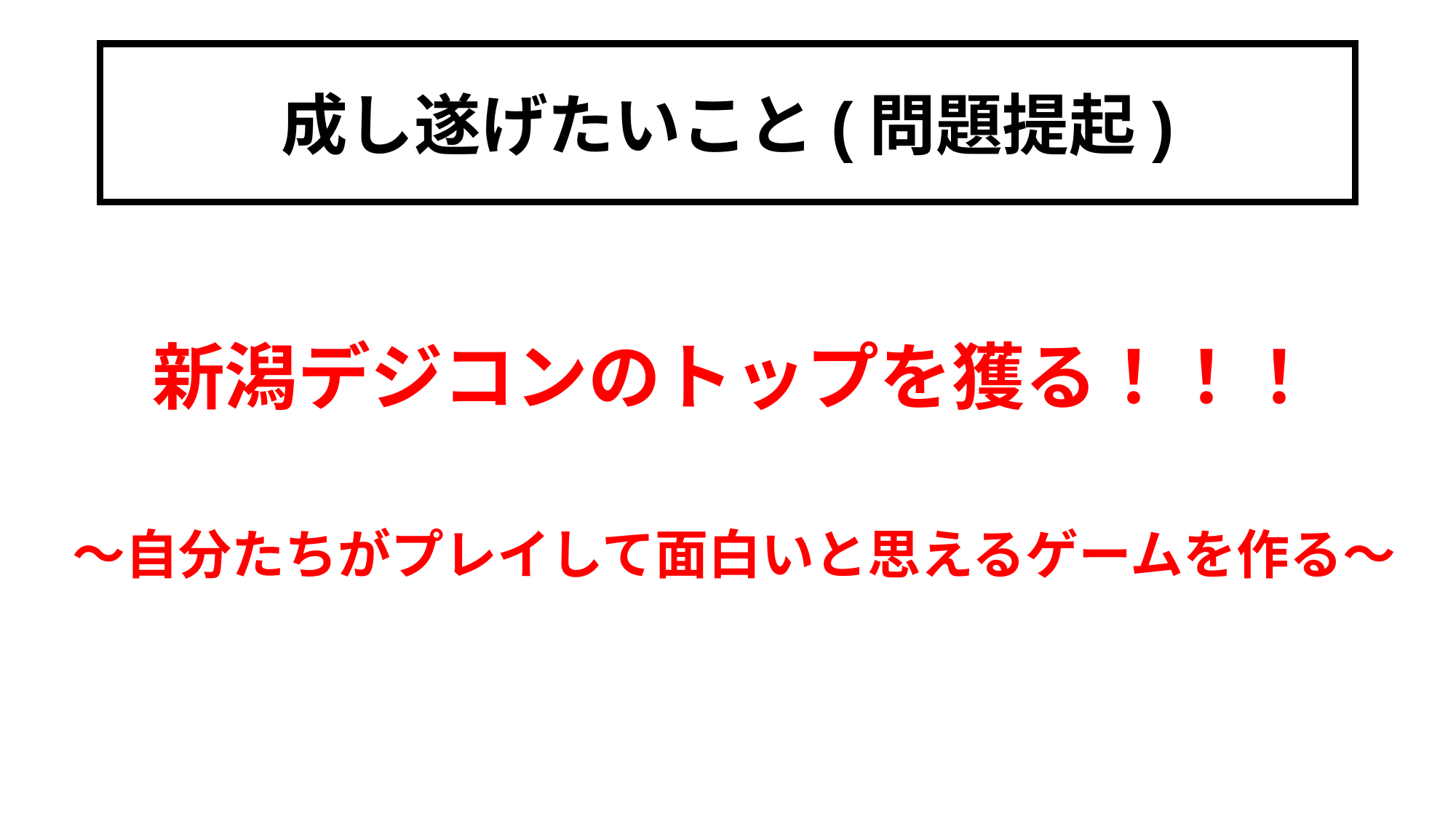

# 成し遂げたいこと(問題提起)
新潟デジコンのトップを獲る！！！

～自分たちがプレイして面白いと思えるゲームを作る～